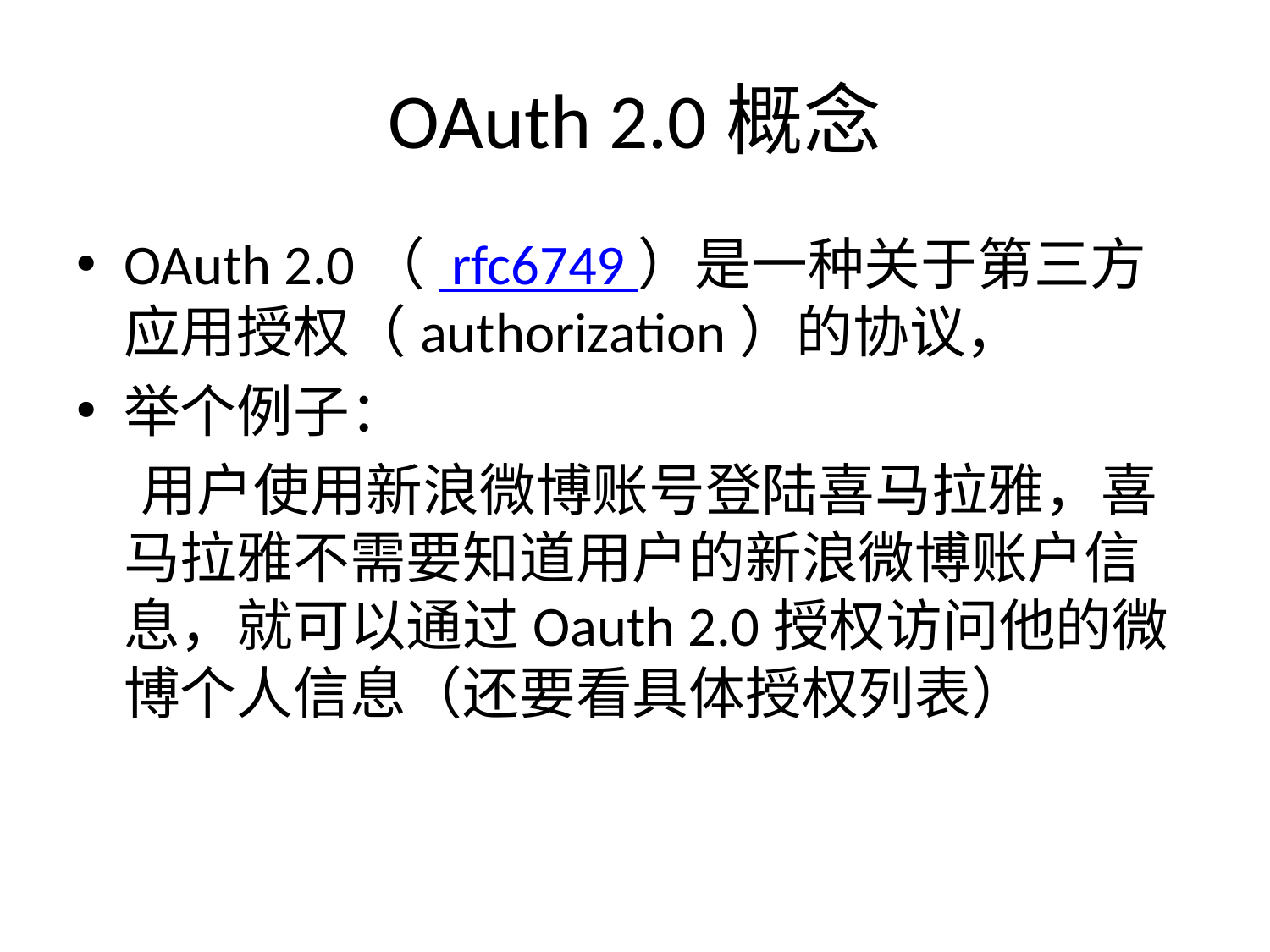

# OAuth 2.0概念
OAuth 2.0（ rfc6749 ）是一种关于第三方应用授权（authorization）的协议，
举个例子：
    用户使用新浪微博账号登陆喜马拉雅，喜马拉雅不需要知道用户的新浪微博账户信息，就可以通过Oauth 2.0授权访问他的微博个人信息（还要看具体授权列表）